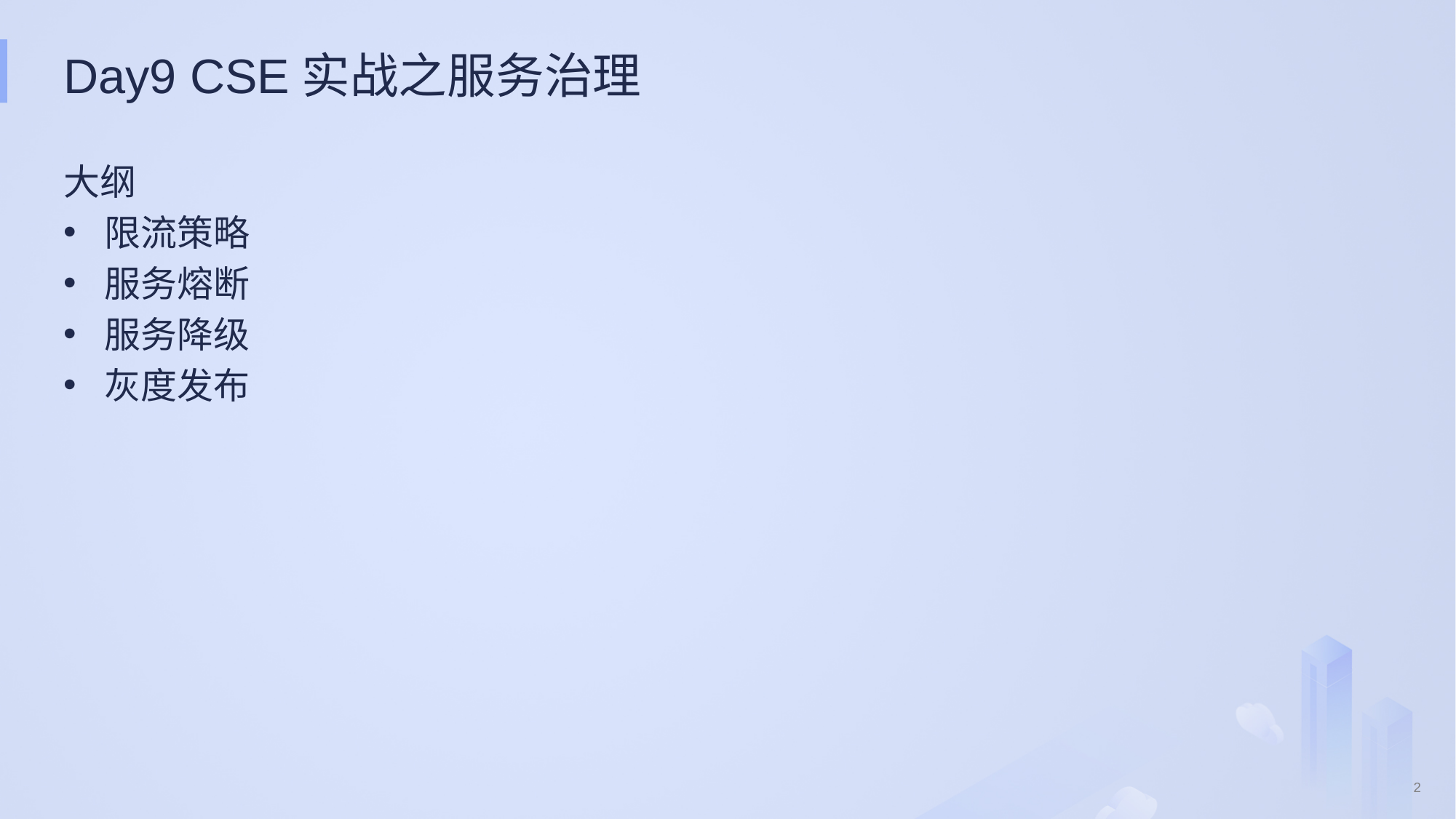

# Day9 CSE实战之服务治理
大纲
限流策略
服务熔断
服务降级
灰度发布